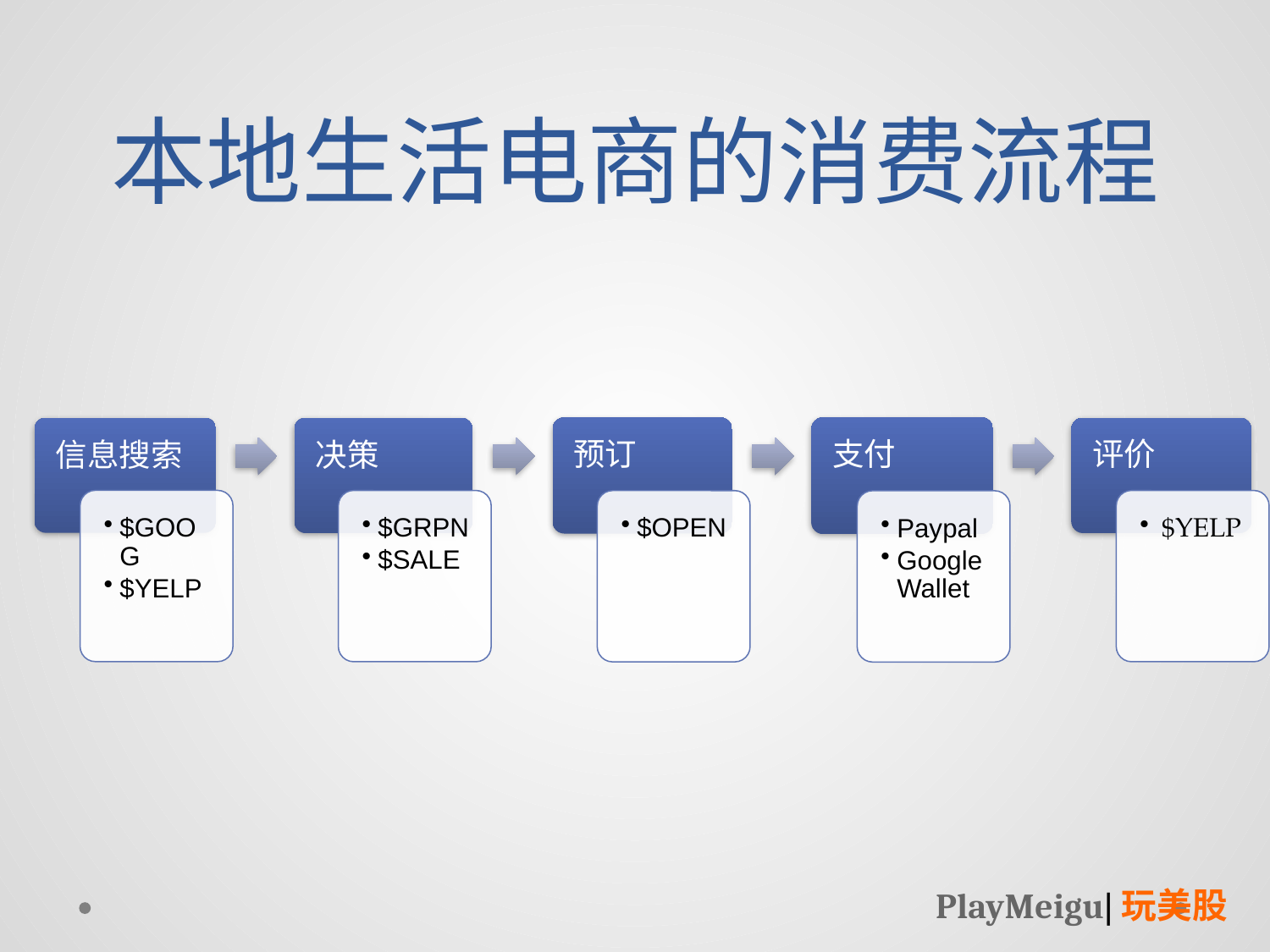

# 本地生活电商的消费流程
信息搜索
$GOOG
$YELP

决策
$GRPN
$SALE

预订
$OPEN

支付
Paypal
Google Wallet

评价
 $YELP
PlayMeigu|玩美股